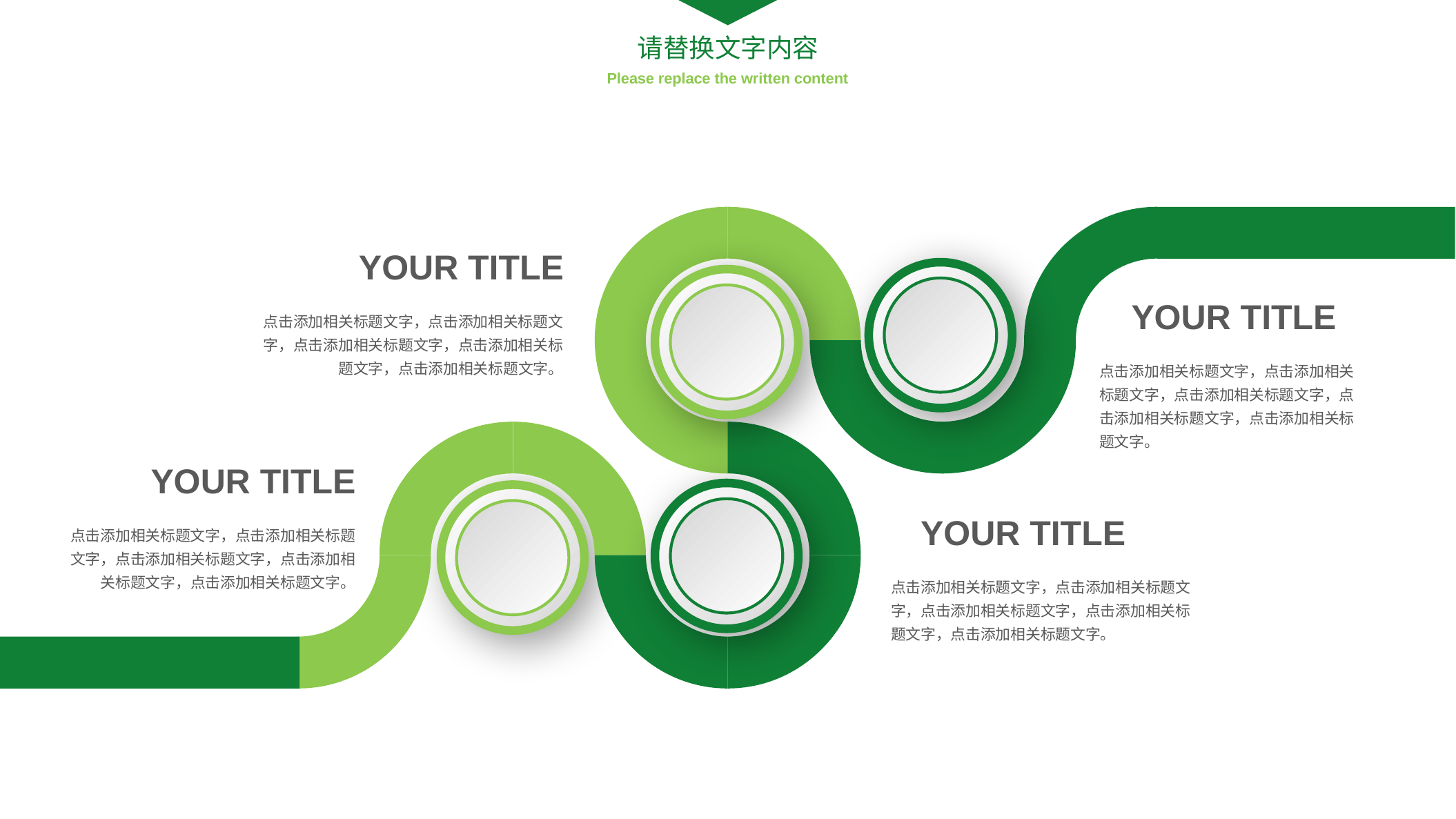

请替换文字内容
Please replace the written content

 YOUR TITLE

YOUR TITLE
点击添加相关标题文字，点击添加相关标题文字，点击添加相关标题文字，点击添加相关标题文字，点击添加相关标题文字。

点击添加相关标题文字，点击添加相关标题文字，点击添加相关标题文字，点击添加相关标题文字，点击添加相关标题文字。

 YOUR TITLE

YOUR TITLE
点击添加相关标题文字，点击添加相关标题文字，点击添加相关标题文字，点击添加相关标题文字，点击添加相关标题文字。

点击添加相关标题文字，点击添加相关标题文字，点击添加相关标题文字，点击添加相关标题文字，点击添加相关标题文字。